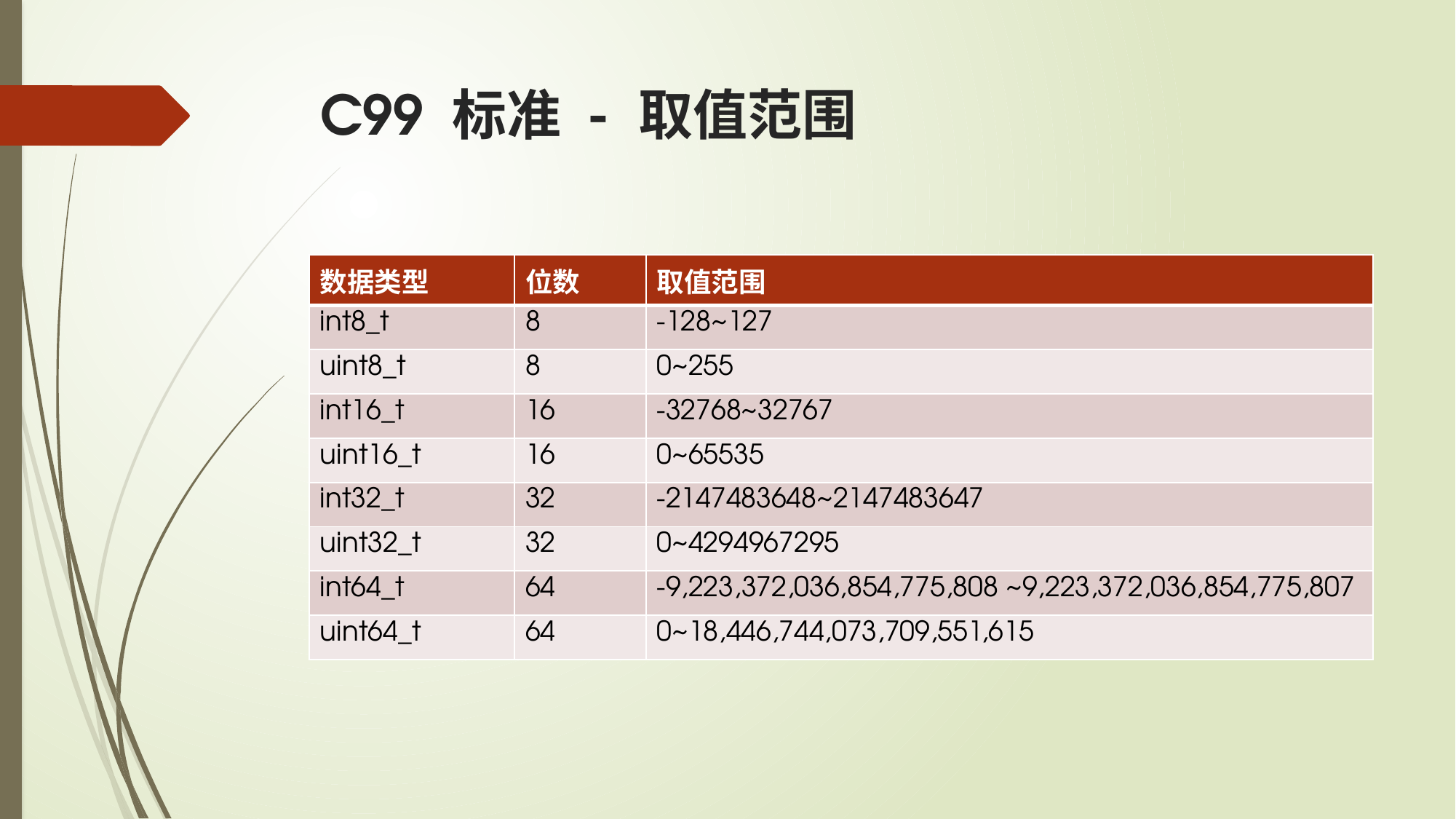

# C99 标准 - 取值范围
| 数据类型 | 位数 | 取值范围 |
| --- | --- | --- |
| int8\_t | 8 | -128~127 |
| uint8\_t | 8 | 0~255 |
| int16\_t | 16 | -32768~32767 |
| uint16\_t | 16 | 0~65535 |
| int32\_t | 32 | -2147483648~2147483647 |
| uint32\_t | 32 | 0~4294967295 |
| int64\_t | 64 | -9,223,372,036,854,775,808 ~9,223,372,036,854,775,807 |
| uint64\_t | 64 | 0~18,446,744,073,709,551,615 |